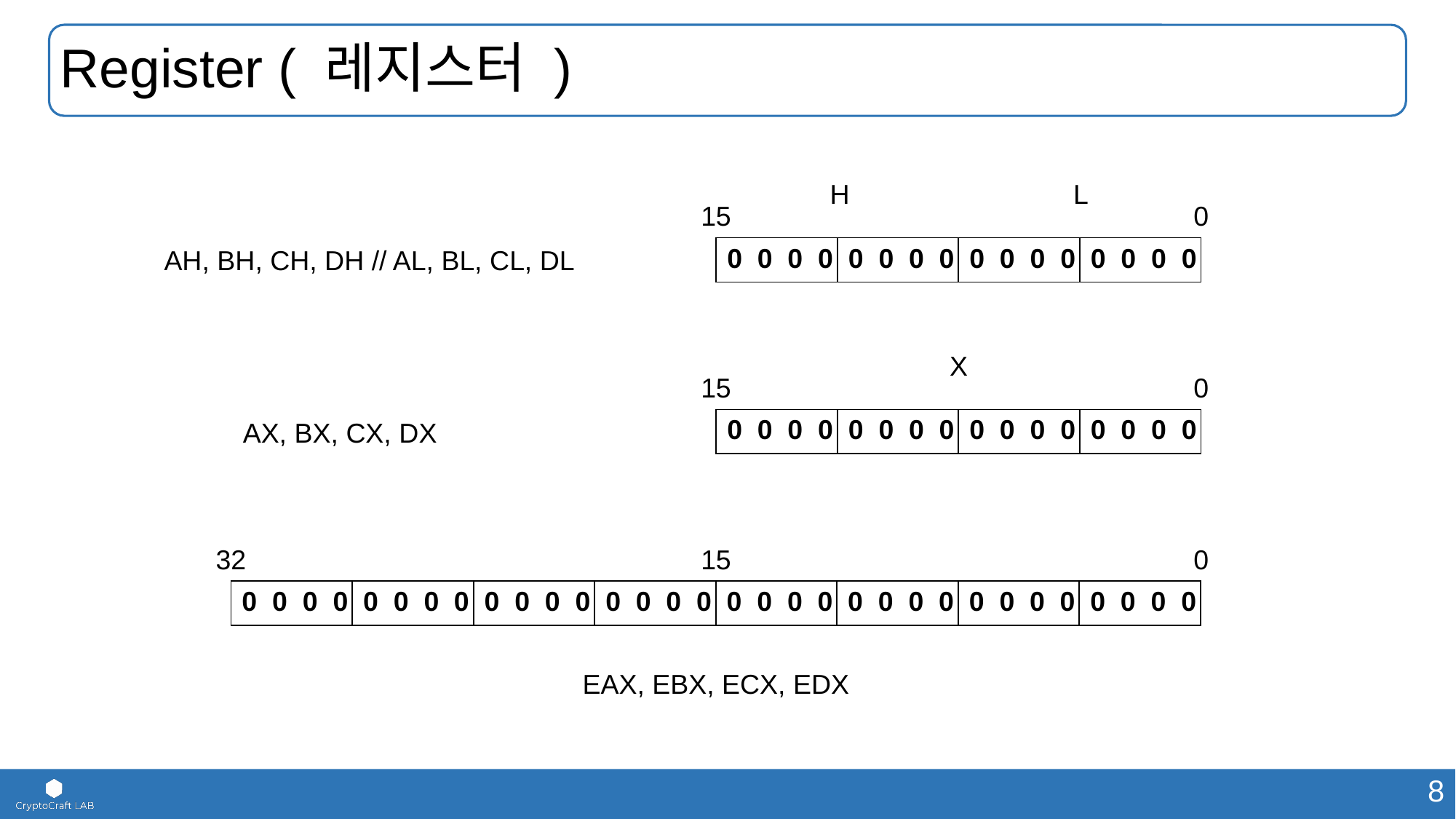

#
Register ( 레지스터 )
H
L
15
0
AH, BH, CH, DH // AL, BL, CL, DL
| 0 | 0 | 0 | 0 | 0 | 0 | 0 | 0 | 0 | 0 | 0 | 0 | 0 | 0 | 0 | 0 |
| --- | --- | --- | --- | --- | --- | --- | --- | --- | --- | --- | --- | --- | --- | --- | --- |
X
15
0
| 0 | 0 | 0 | 0 | 0 | 0 | 0 | 0 | 0 | 0 | 0 | 0 | 0 | 0 | 0 | 0 |
| --- | --- | --- | --- | --- | --- | --- | --- | --- | --- | --- | --- | --- | --- | --- | --- |
AX, BX, CX, DX
32
15
0
| 0 | 0 | 0 | 0 | 0 | 0 | 0 | 0 | 0 | 0 | 0 | 0 | 0 | 0 | 0 | 0 | 0 | 0 | 0 | 0 | 0 | 0 | 0 | 0 | 0 | 0 | 0 | 0 | 0 | 0 | 0 | 0 |
| --- | --- | --- | --- | --- | --- | --- | --- | --- | --- | --- | --- | --- | --- | --- | --- | --- | --- | --- | --- | --- | --- | --- | --- | --- | --- | --- | --- | --- | --- | --- | --- |
EAX, EBX, ECX, EDX